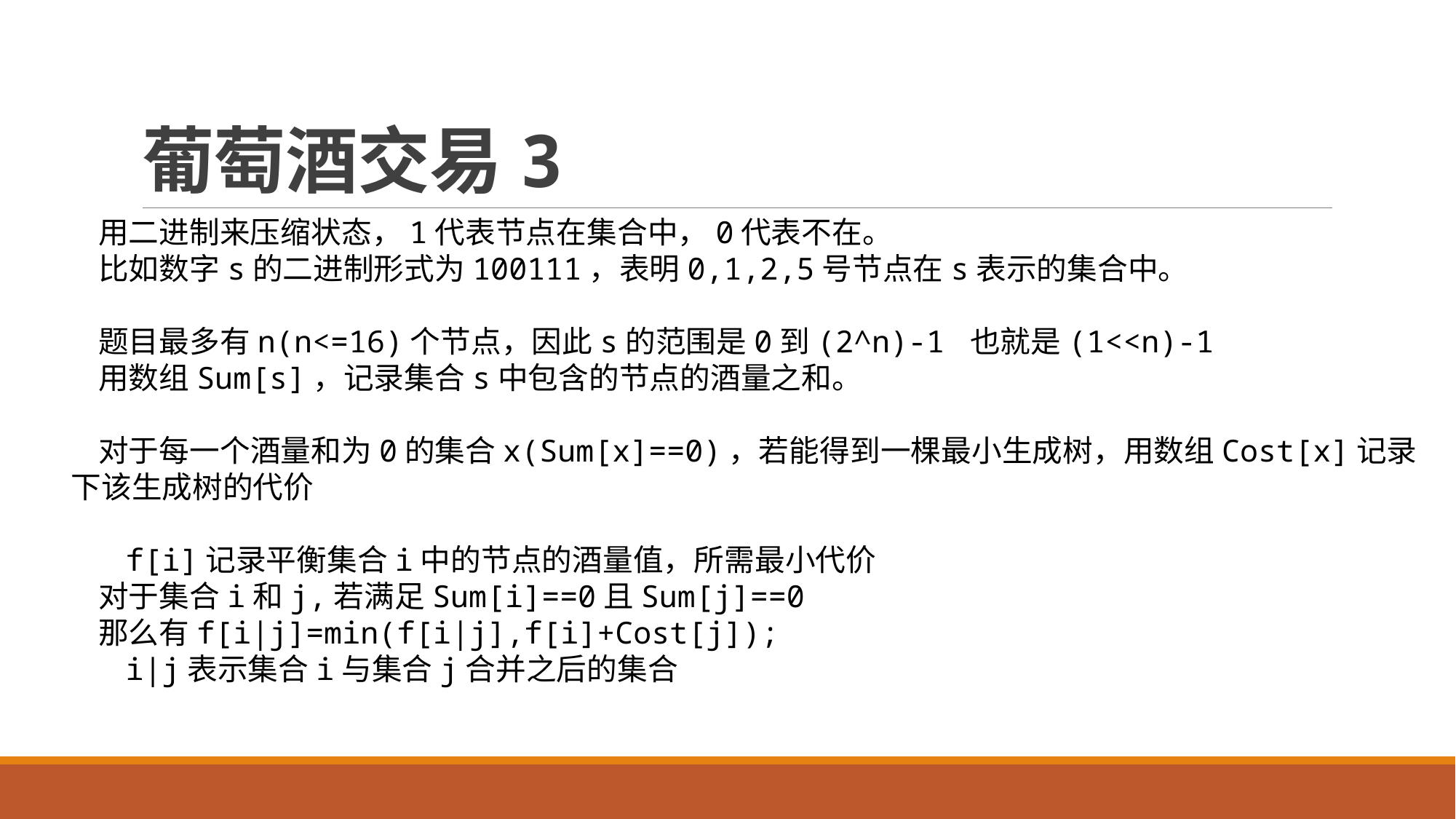

# 葡萄酒交易3
   用二进制来压缩状态，1代表节点在集合中，0代表不在。
   比如数字s的二进制形式为100111，表明0,1,2,5号节点在s表示的集合中。

   题目最多有n(n<=16)个节点，因此s的范围是0到(2^n)-1 也就是(1<<n)-1
   用数组Sum[s]，记录集合s中包含的节点的酒量之和。

   对于每一个酒量和为0的集合x(Sum[x]==0)，若能得到一棵最小生成树，用数组Cost[x]记录下该生成树的代价

   f[i]记录平衡集合i中的节点的酒量值，所需最小代价
   对于集合i和j,若满足Sum[i]==0且Sum[j]==0
   那么有f[i|j]=min(f[i|j],f[i]+Cost[j]);
   i|j表示集合i与集合j合并之后的集合